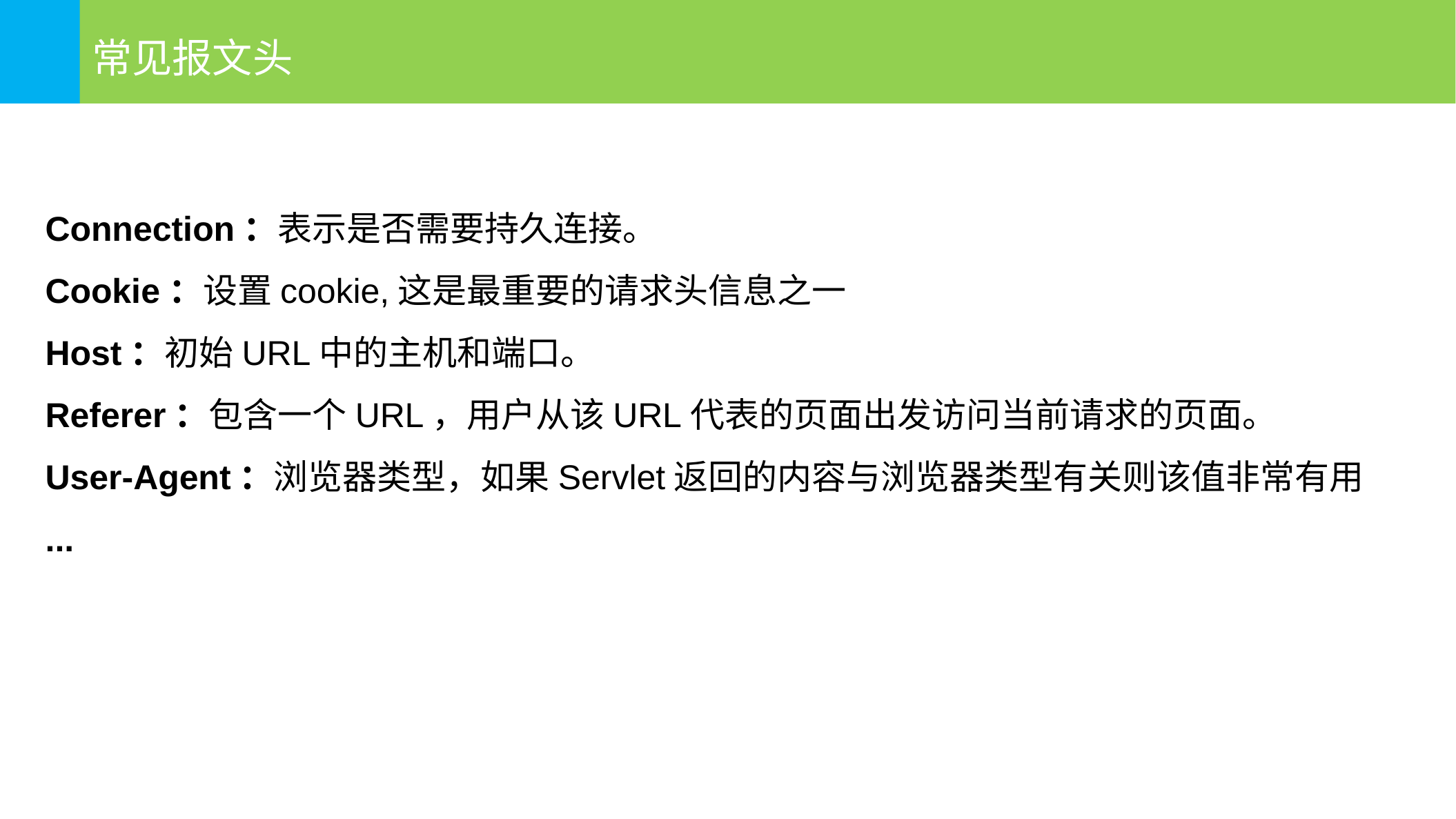

常见报文头

Connection：表示是否需要持久连接。
Cookie：设置cookie,这是最重要的请求头信息之一
Host：初始URL中的主机和端口。
Referer：包含一个URL，用户从该URL代表的页面出发访问当前请求的页面。
User-Agent：浏览器类型，如果Servlet返回的内容与浏览器类型有关则该值非常有用
...